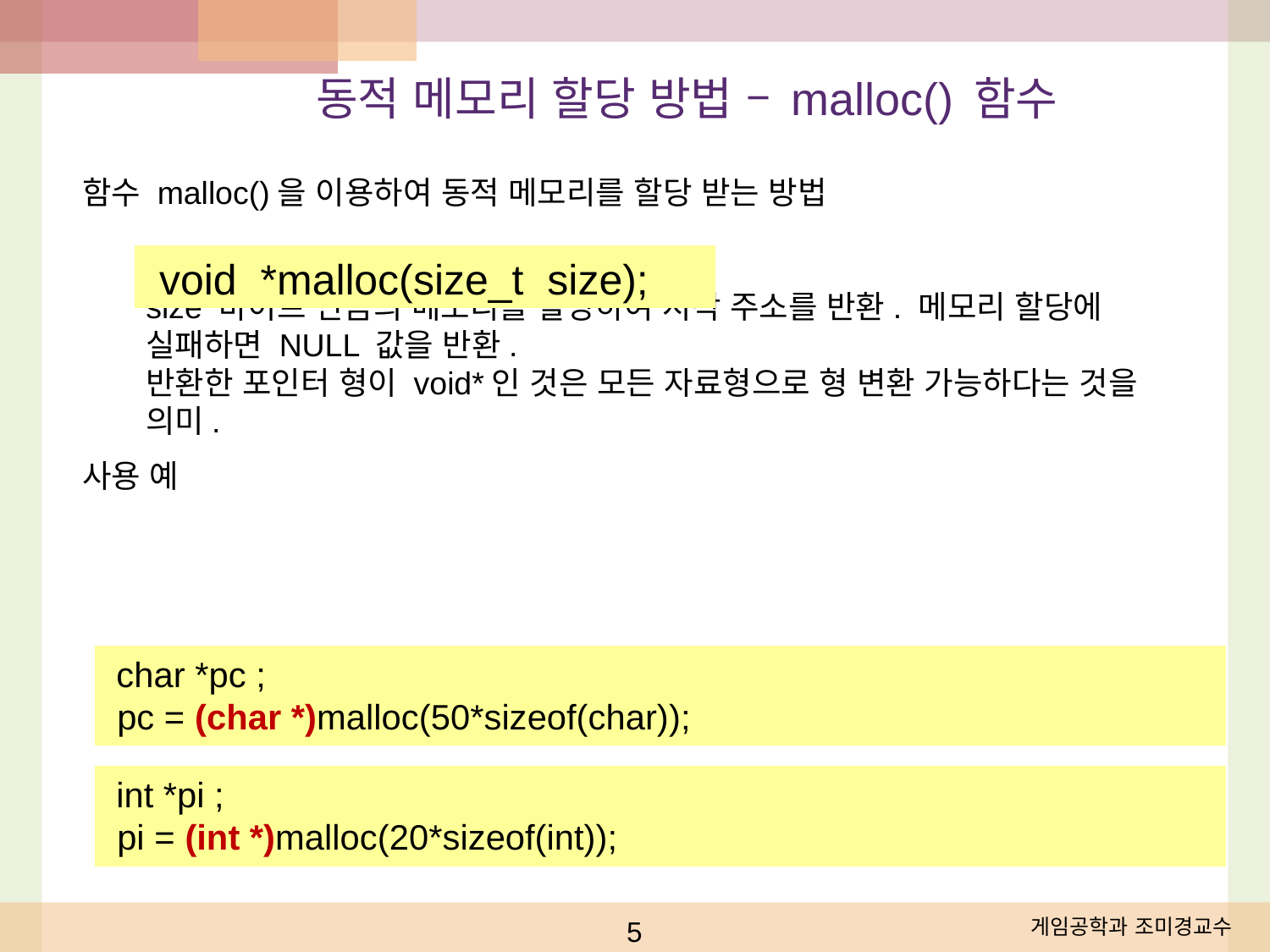

동적 메모리 할당 방법 – malloc() 함수
함수 malloc()을 이용하여 동적 메모리를 할당 받는 방법

size 바이트 만큼의 메모리를 할당하여 시작 주소를 반환. 메모리 할당에 실패하면 NULL 값을 반환.
반환한 포인터 형이 void*인 것은 모든 자료형으로 형 변환 가능하다는 것을 의미.

사용 예
 void  *malloc(size_t  size);
 char *pc ;
 pc = (char *)malloc(50*sizeof(char));
 int *pi ;
 pi = (int *)malloc(20*sizeof(int));
5
게임공학과 조미경교수